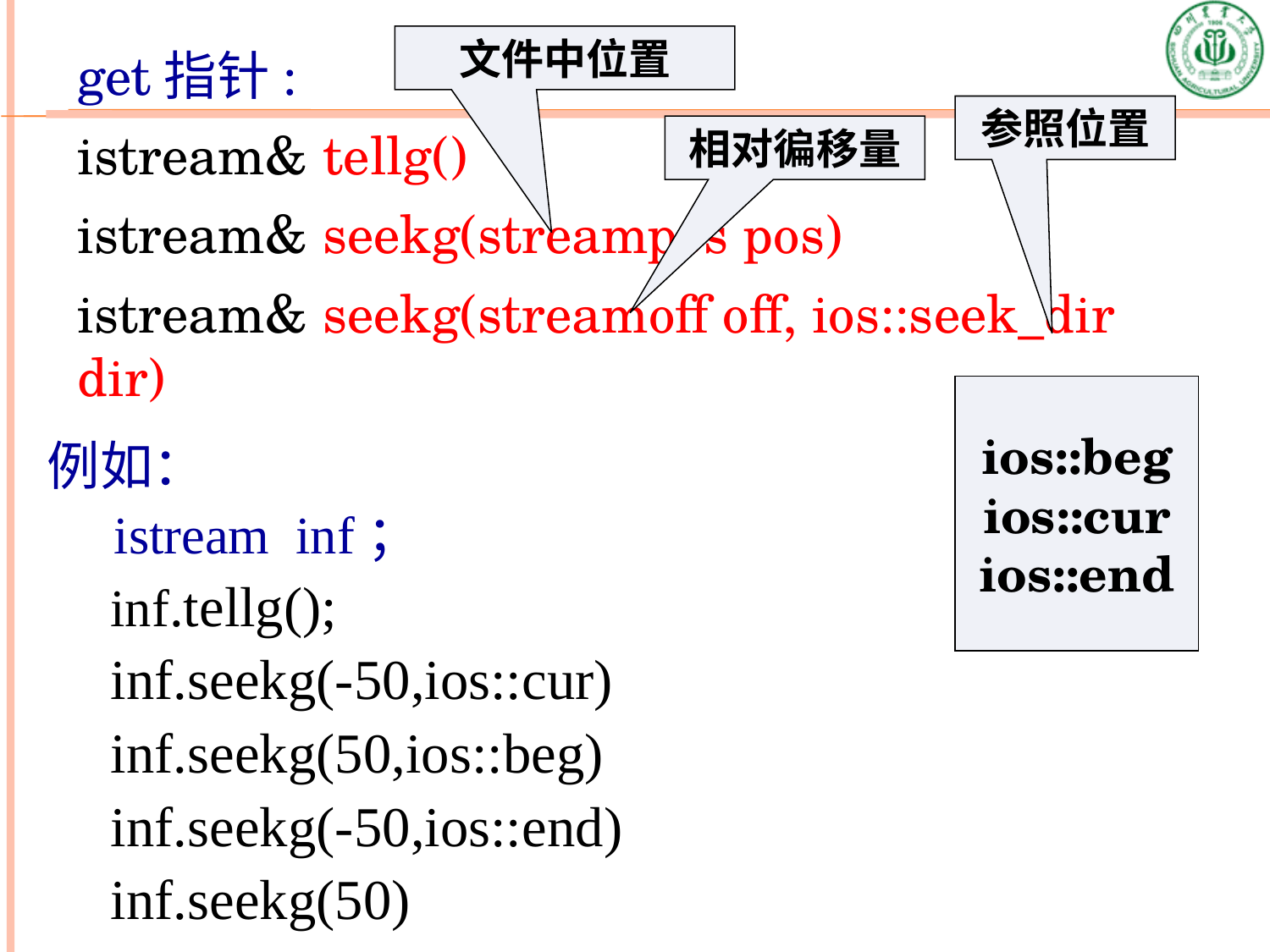

文件中位置
get指针:
istream& tellg()
istream& seekg(streampos pos)
istream& seekg(streamoff off, ios::seek_dir dir)
参照位置
相对徧移量
ios::beg
ios::cur
ios::end
例如：
     istream  inf；
	inf.tellg();
	inf.seekg(-50,ios::cur)
	inf.seekg(50,ios::beg)
	inf.seekg(-50,ios::end)
	inf.seekg(50)